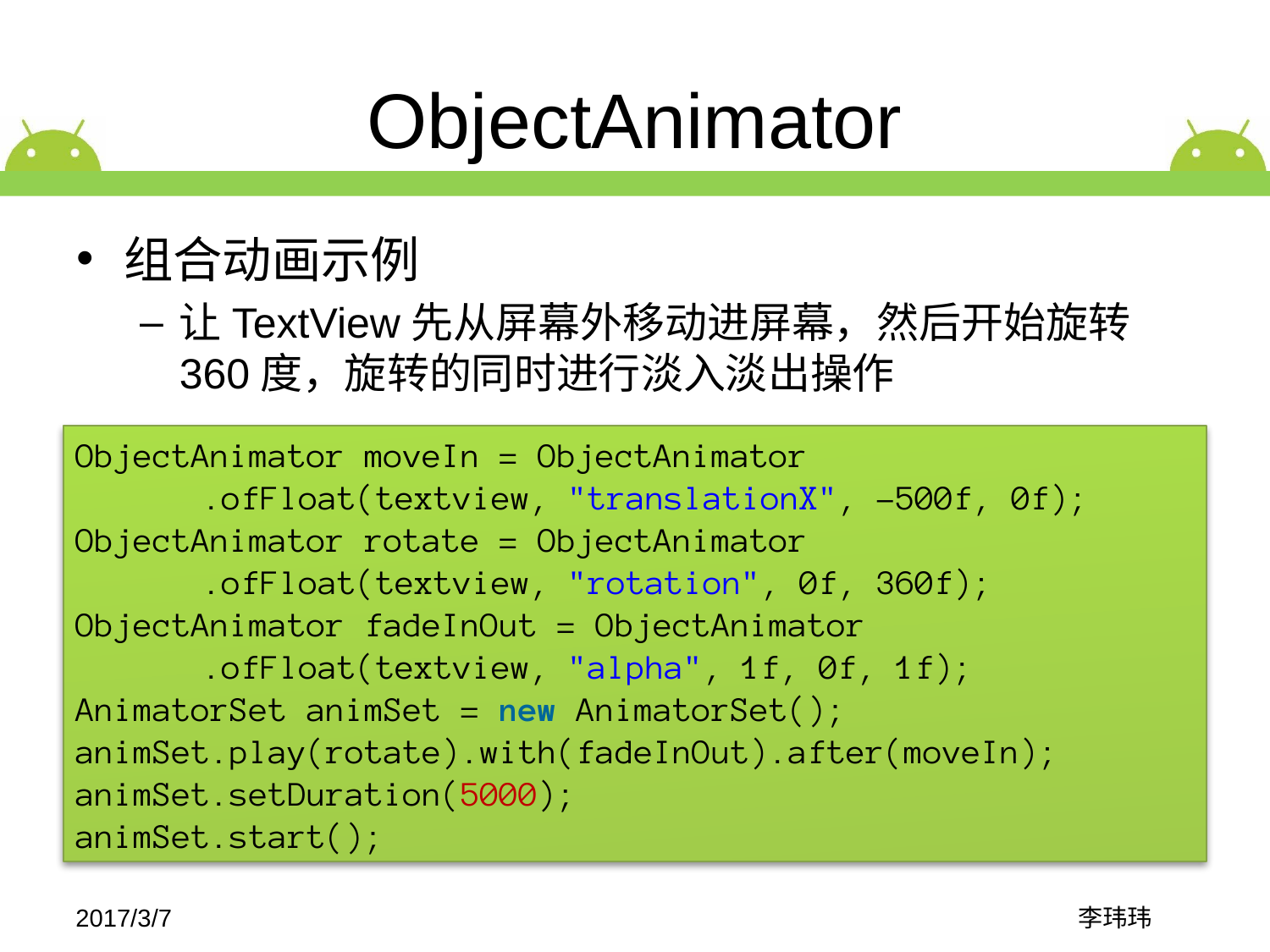

# ObjectAnimator
组合动画示例
让TextView先从屏幕外移动进屏幕，然后开始旋转360度，旋转的同时进行淡入淡出操作
ObjectAnimator moveIn = ObjectAnimator
	.ofFloat(textview, "translationX", -500f, 0f);
ObjectAnimator rotate = ObjectAnimator
	.ofFloat(textview, "rotation", 0f, 360f);
ObjectAnimator fadeInOut = ObjectAnimator
	.ofFloat(textview, "alpha", 1f, 0f, 1f);
AnimatorSet animSet = new AnimatorSet();
animSet.play(rotate).with(fadeInOut).after(moveIn);
animSet.setDuration(5000);
animSet.start();